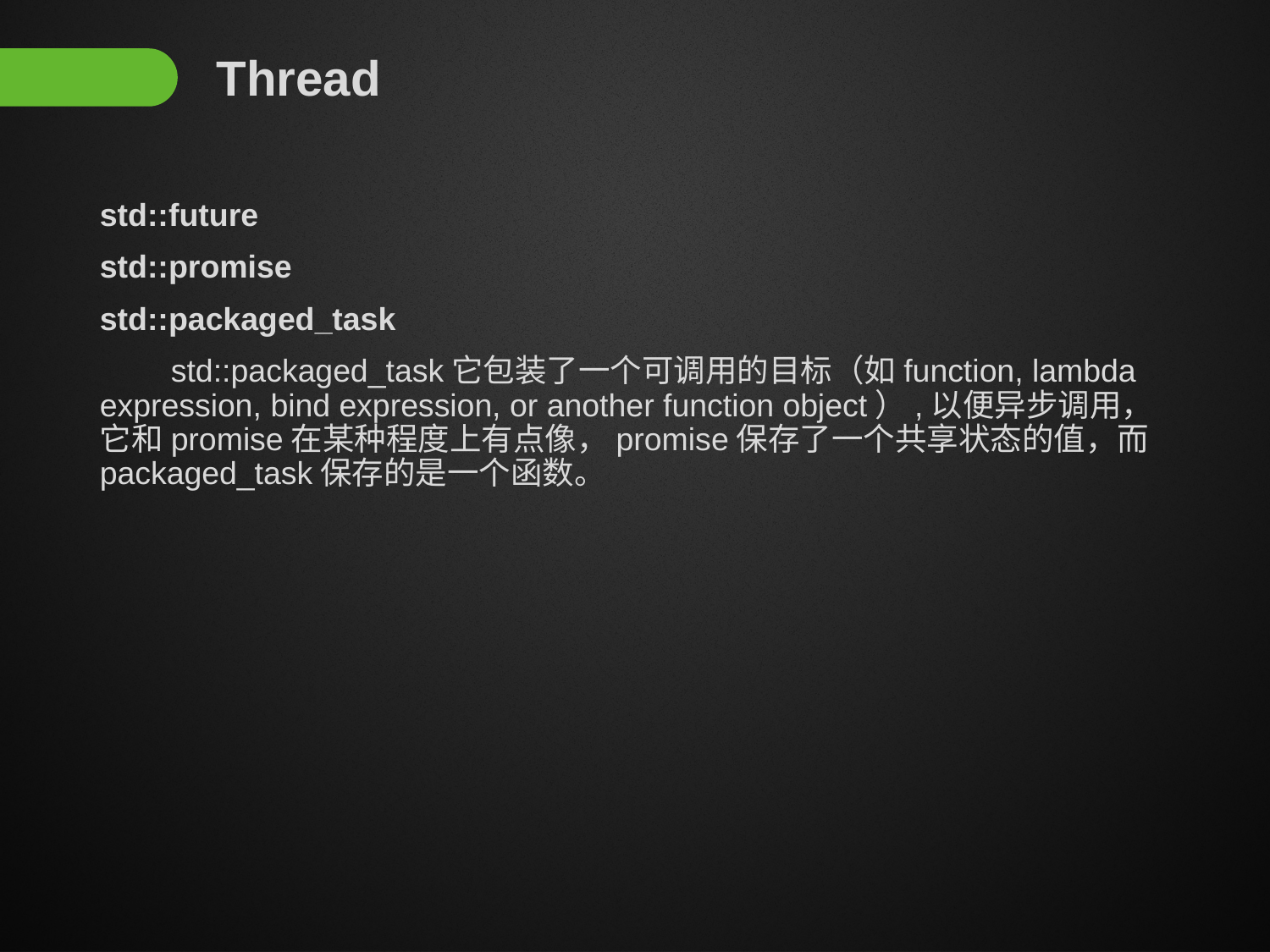

# Thread
std::future
std::promise
std::packaged_task
　　std::packaged_task它包装了一个可调用的目标（如function, lambda expression, bind expression, or another function object）,以便异步调用，它和promise在某种程度上有点像，promise保存了一个共享状态的值，而packaged_task保存的是一个函数。